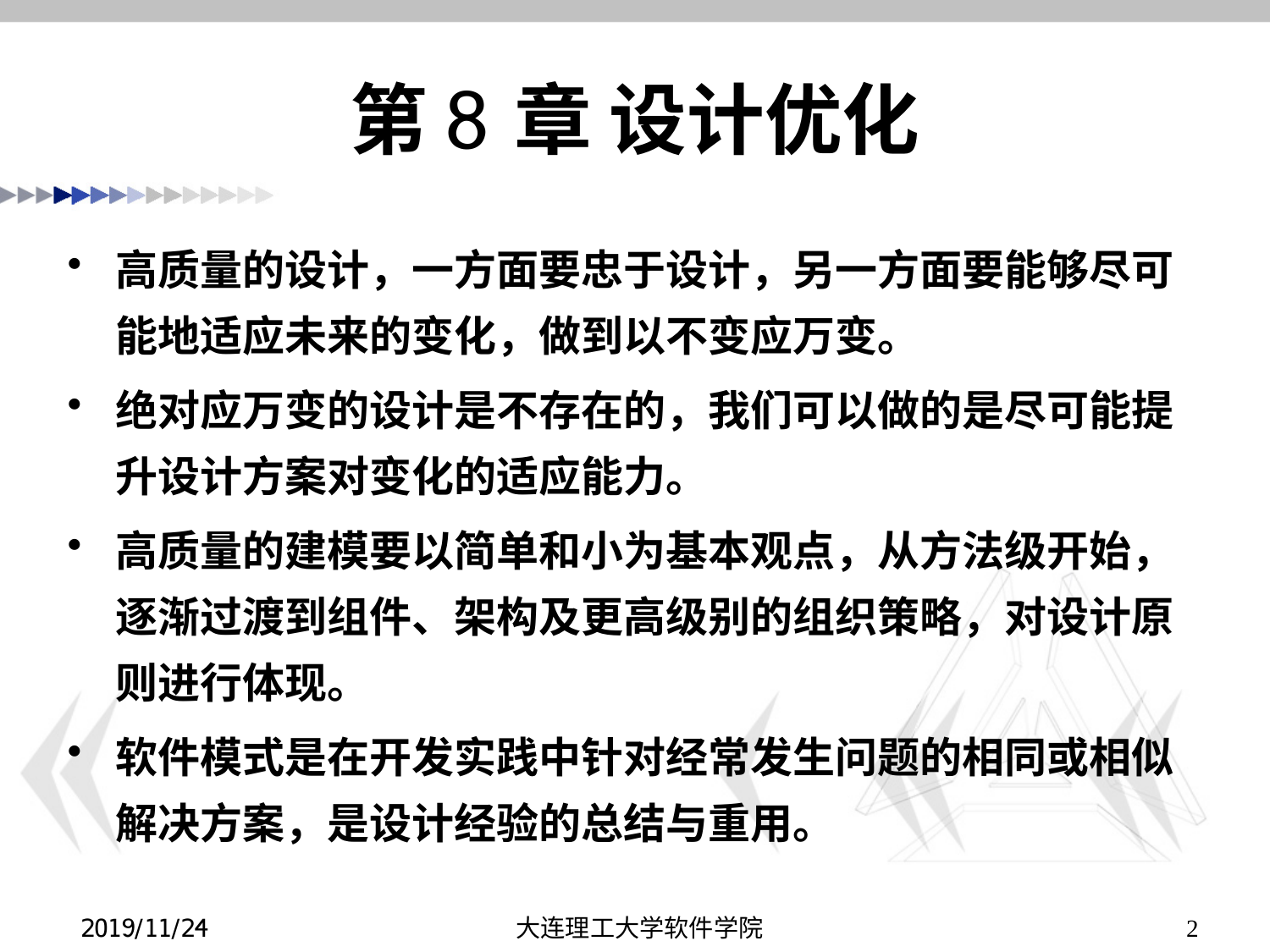

# 第8章 设计优化
高质量的设计，一方面要忠于设计，另一方面要能够尽可能地适应未来的变化，做到以不变应万变。
绝对应万变的设计是不存在的，我们可以做的是尽可能提升设计方案对变化的适应能力。
高质量的建模要以简单和小为基本观点，从方法级开始，逐渐过渡到组件、架构及更高级别的组织策略，对设计原则进行体现。
软件模式是在开发实践中针对经常发生问题的相同或相似解决方案，是设计经验的总结与重用。
2019/11/24
大连理工大学软件学院
2